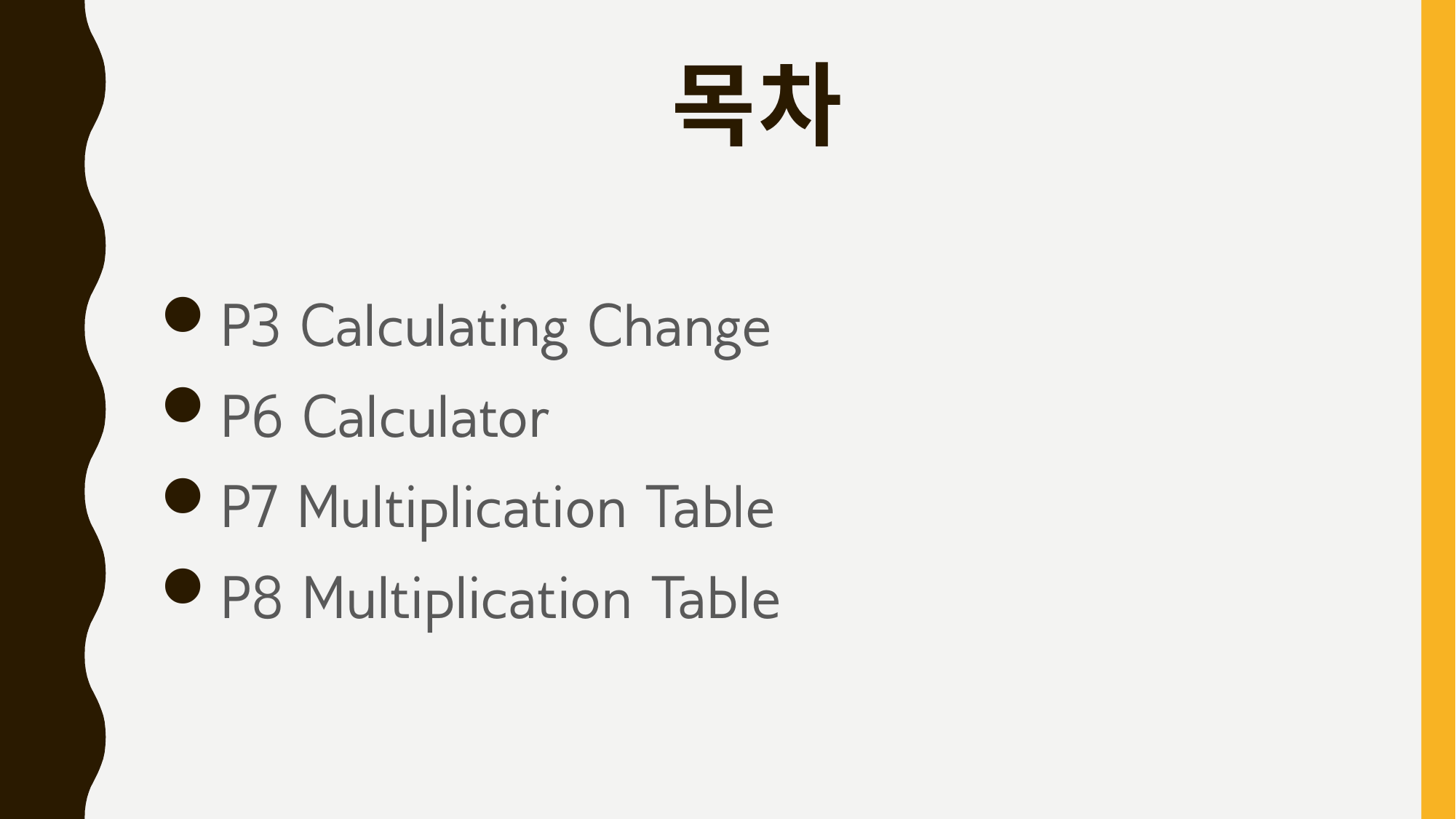

# 목차
P3 Calculating Change
P6 Calculator
P7 Multiplication Table
P8 Multiplication Table